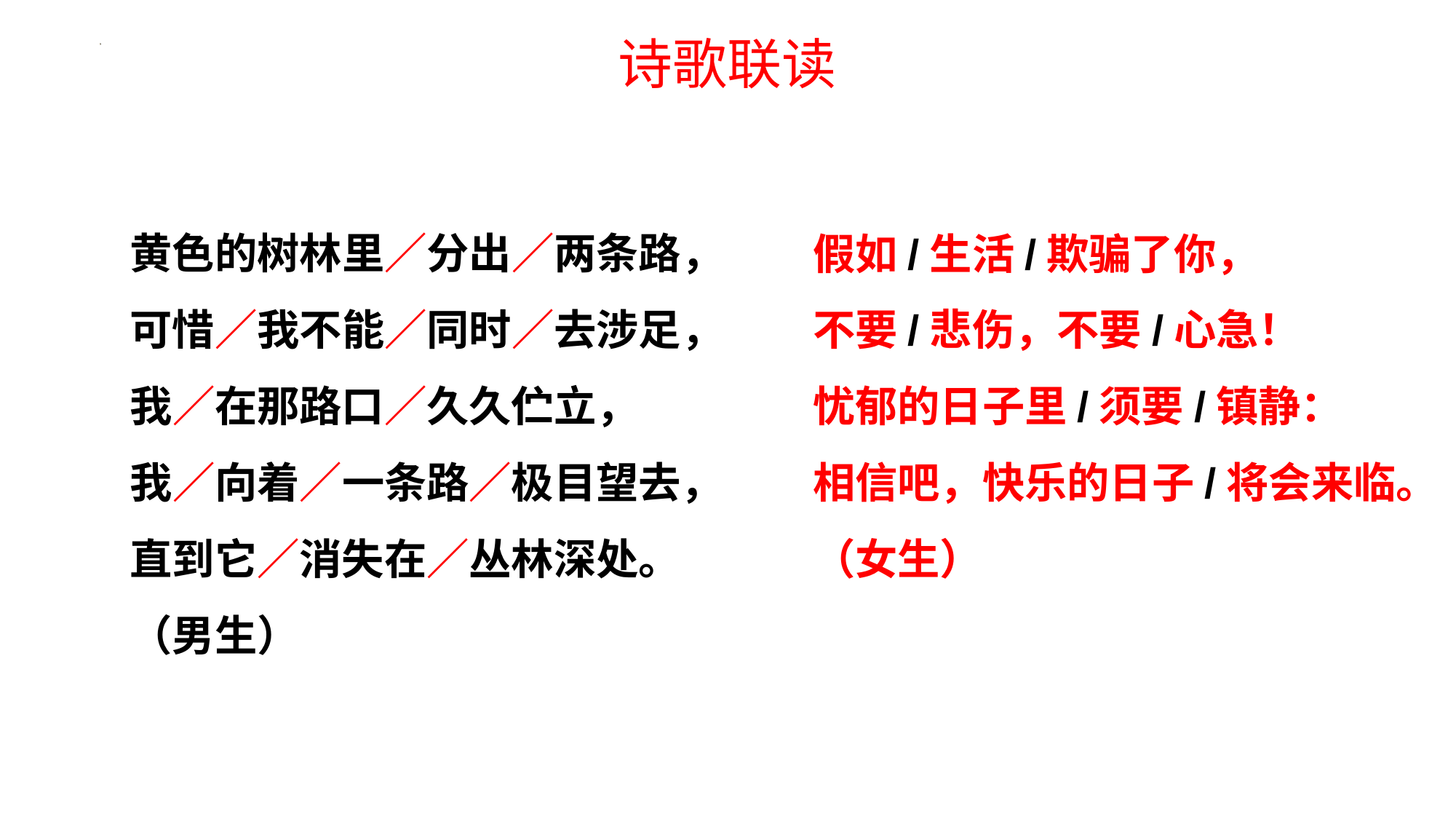

# 诗歌联读
黄色的树林里／分出／两条路， 可惜／我不能／同时／去涉足，
我／在那路口／久久伫立，
我／向着／一条路／极目望去， 直到它／消失在／丛林深处。（男生）

假如/生活/欺骗了你，
不要/悲伤，不要/心急！
忧郁的日子里/须要/镇静：
相信吧，快乐的日子/将会来临。（女生）